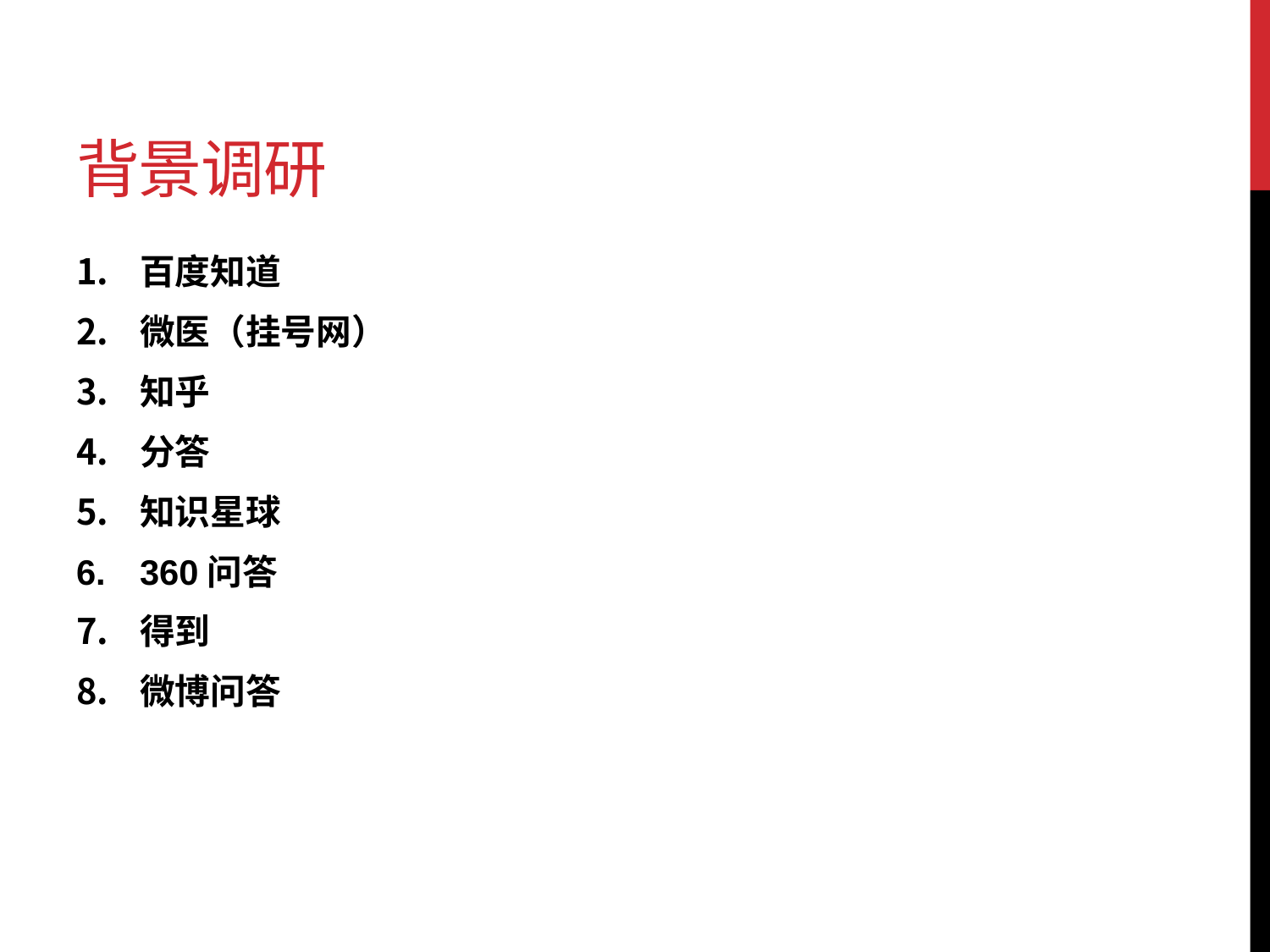

# 背景调研
百度知道
微医（挂号网）
知乎
分答
知识星球
360问答
得到
微博问答